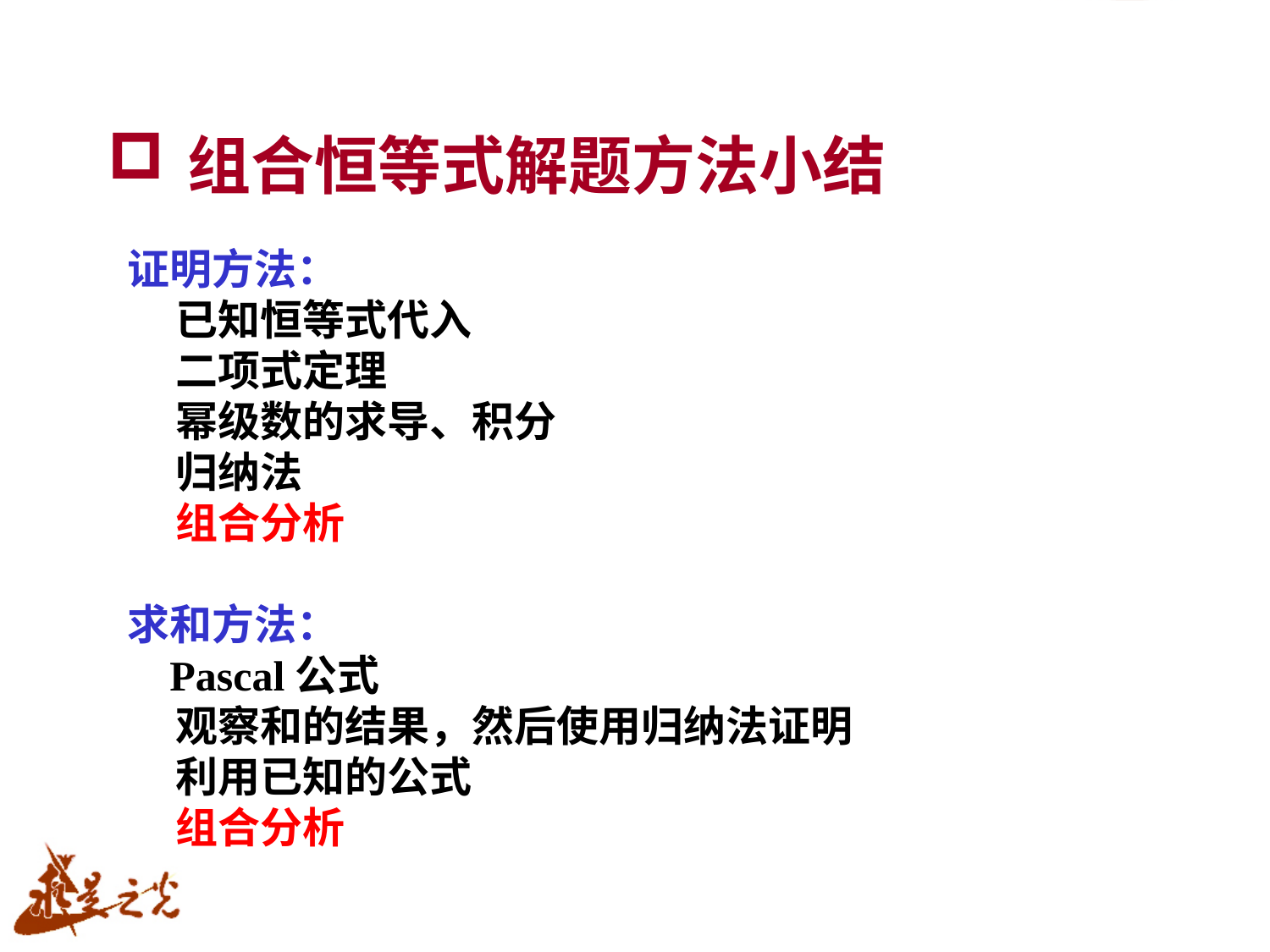

# 组合恒等式解题方法小结
证明方法：
    已知恒等式代入
    二项式定理
    幂级数的求导、积分
    归纳法
    组合分析

求和方法：
    Pascal公式
    观察和的结果，然后使用归纳法证明
    利用已知的公式
    组合分析
11